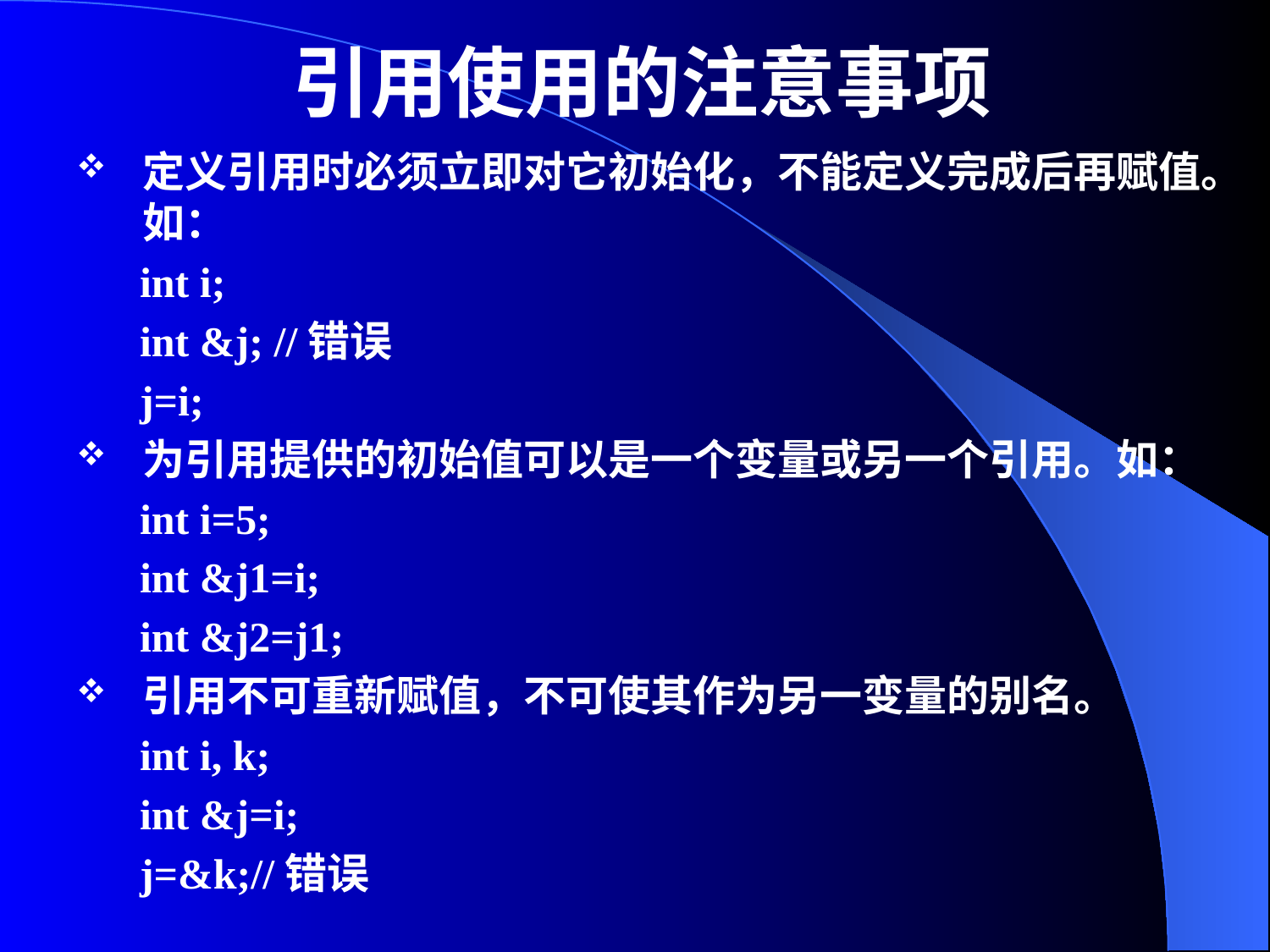

引用使用的注意事项
定义引用时必须立即对它初始化，不能定义完成后再赋值。如：
      int i;
      int &j; //错误
      j=i;
为引用提供的初始值可以是一个变量或另一个引用。如：
      int i=5;
      int &j1=i;
      int &j2=j1;
引用不可重新赋值，不可使其作为另一变量的别名。
      int i, k;
      int &j=i;
      j=&k;//错误